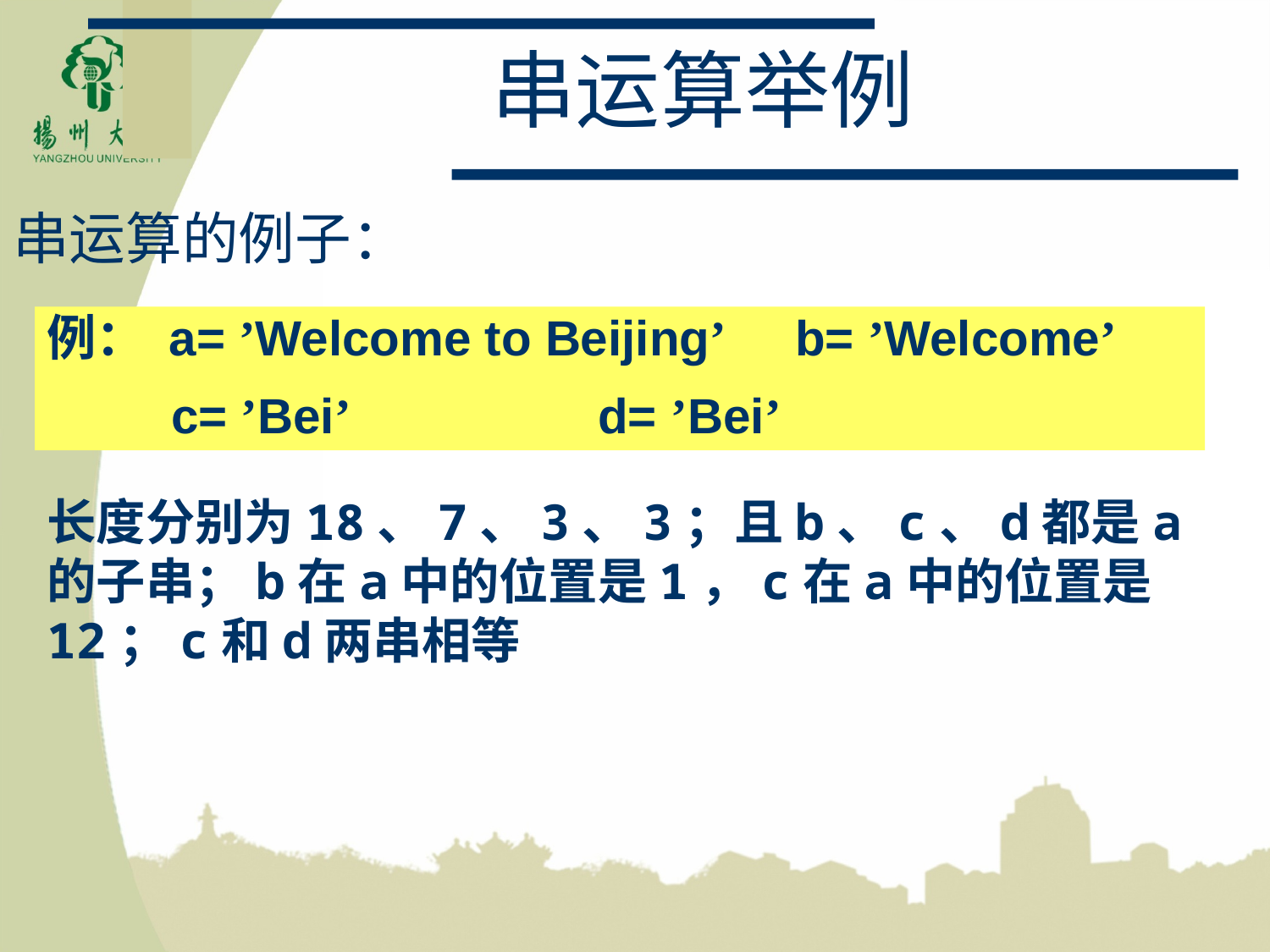

# 串运算举例
串运算的例子：
例： a= ’Welcome to Beijing’     b= ’Welcome’
         c= ’Bei’                  d= ’Bei’
长度分别为18、7、3、3；且b、c、d都是a的子串；b在a中的位置是1，c在a中的位置是12；c和d两串相等